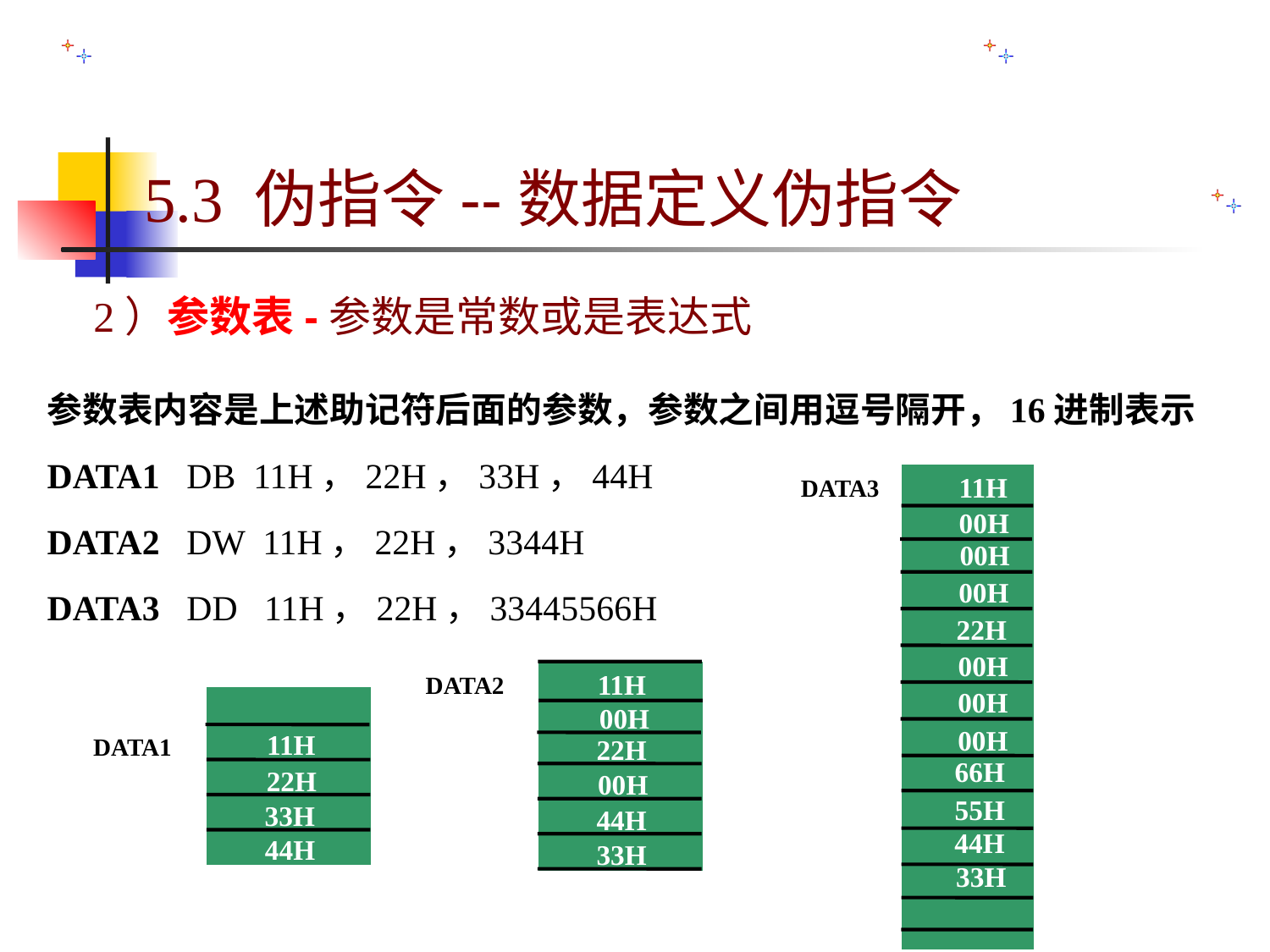

5.3 伪指令--数据定义伪指令
# 2）参数表-参数是常数或是表达式
参数表内容是上述助记符后面的参数，参数之间用逗号隔开，16进制表示
DATA1   DB  11H，22H，33H，44H
DATA2   DW  11H，22H，3344H
DATA3   DD   11H，22H，33445566H
 11H
DATA3

00H

00H

00H

22H

00H

00H

00H

66H

55H

44H

33H

11H

DATA2

00H

22H

00H

44H

33H

11H

DATA1
22H

33H

44H